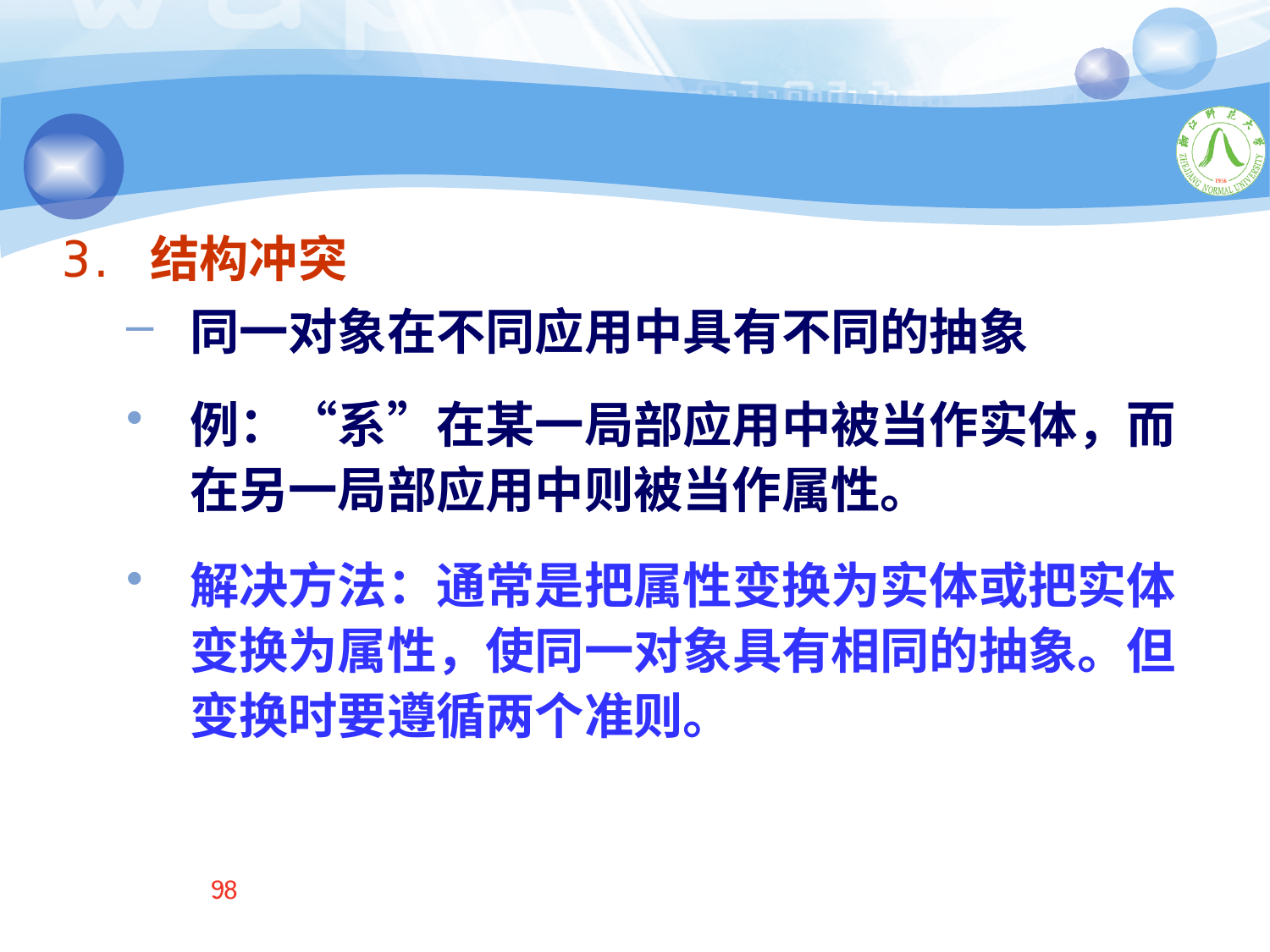

3.  结构冲突
同一对象在不同应用中具有不同的抽象

例：“系”在某一局部应用中被当作实体，而在另一局部应用中则被当作属性。

解决方法：通常是把属性变换为实体或把实体变换为属性，使同一对象具有相同的抽象。但变换时要遵循两个准则。

98